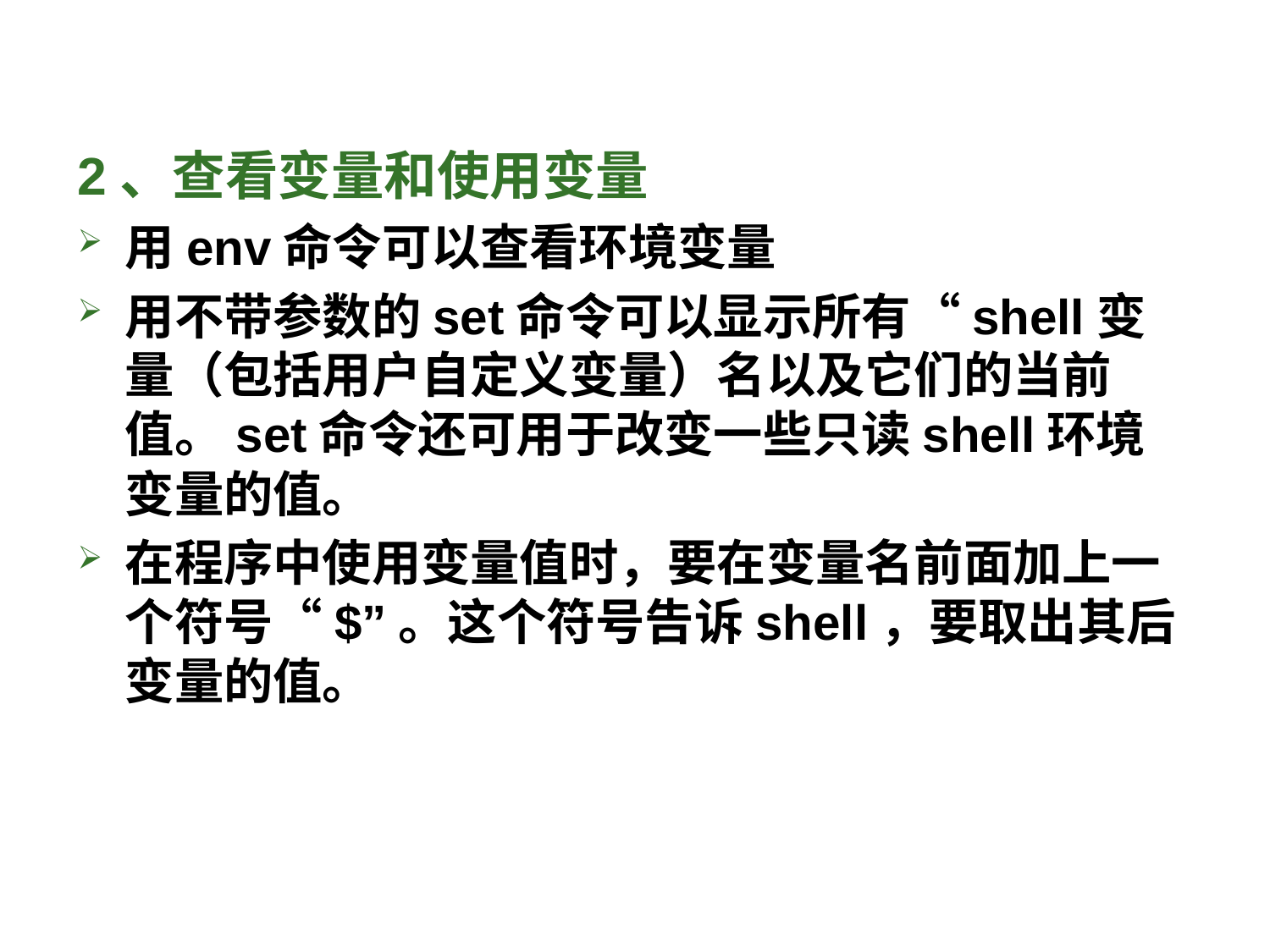

2、查看变量和使用变量
用env命令可以查看环境变量
用不带参数的set命令可以显示所有“shell变量（包括用户自定义变量）名以及它们的当前值。set命令还可用于改变一些只读shell环境变量的值。
在程序中使用变量值时，要在变量名前面加上一个符号“$”。这个符号告诉shell，要取出其后变量的值。